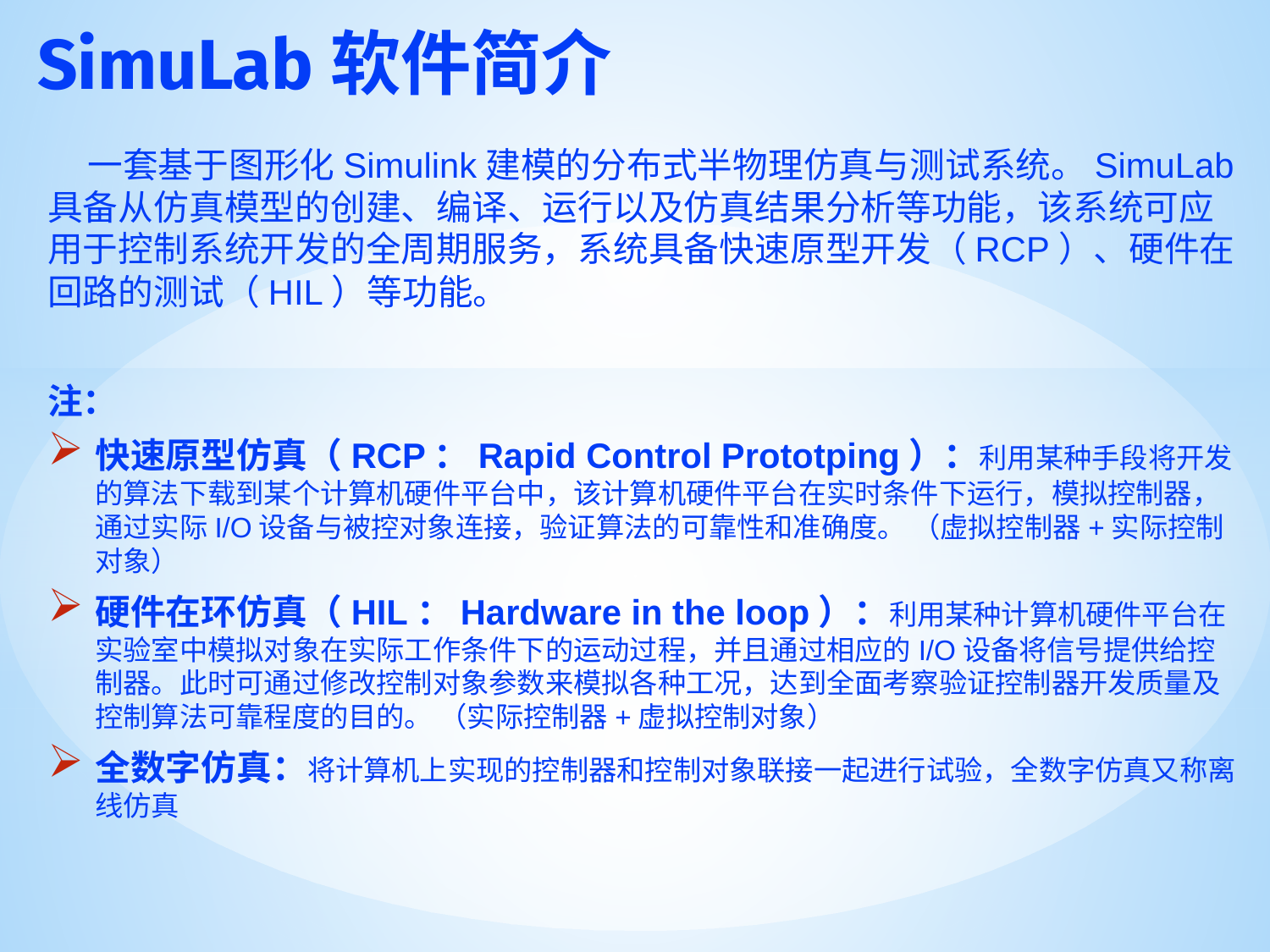

# SimuLab软件简介
    一套基于图形化Simulink建模的分布式半物理仿真与测试系统。SimuLab具备从仿真模型的创建、编译、运行以及仿真结果分析等功能，该系统可应用于控制系统开发的全周期服务，系统具备快速原型开发（RCP）、硬件在回路的测试（HIL）等功能。

注：
快速原型仿真（RCP：Rapid Control Prototping）：利用某种手段将开发的算法下载到某个计算机硬件平台中，该计算机硬件平台在实时条件下运行，模拟控制器，通过实际I/O设备与被控对象连接，验证算法的可靠性和准确度。 （虚拟控制器+实际控制对象）
硬件在环仿真（HIL：Hardware in the loop）：利用某种计算机硬件平台在实验室中模拟对象在实际工作条件下的运动过程，并且通过相应的I/O设备将信号提供给控制器。此时可通过修改控制对象参数来模拟各种工况，达到全面考察验证控制器开发质量及控制算法可靠程度的目的。 （实际控制器+虚拟控制对象）
全数字仿真：将计算机上实现的控制器和控制对象联接一起进行试验，全数字仿真又称离线仿真